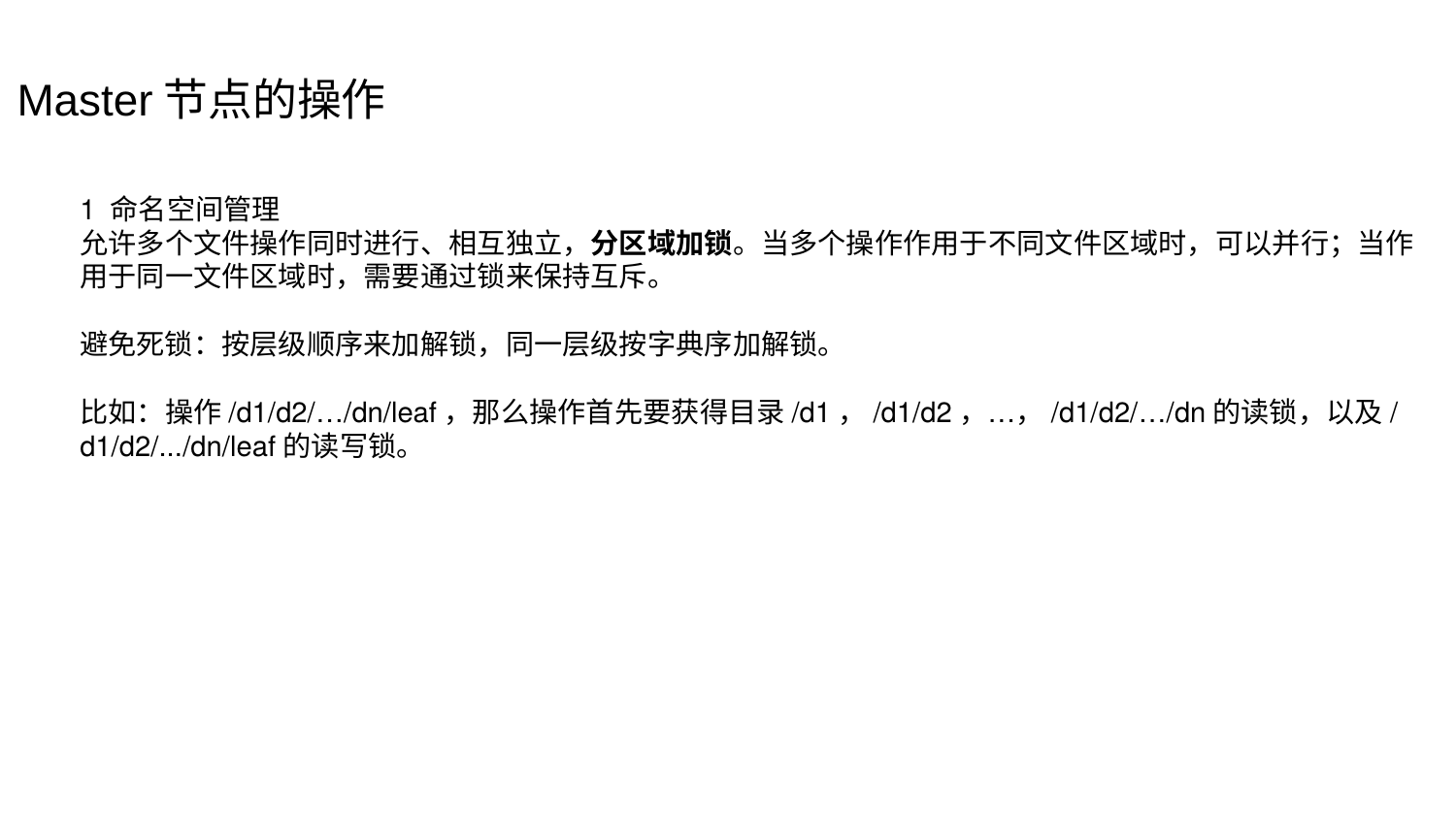

# Master节点的操作
1 命名空间管理
允许多个文件操作同时进行、相互独立，分区域加锁。当多个操作作用于不同文件区域时，可以并行；当作用于同一文件区域时，需要通过锁来保持互斥。

避免死锁：按层级顺序来加解锁，同一层级按字典序加解锁。

比如：操作/d1/d2/…/dn/leaf，那么操作首先要获得目录/d1，/d1/d2，…，/d1/d2/…/dn的读锁，以及/d1/d2/.../dn/leaf的读写锁。